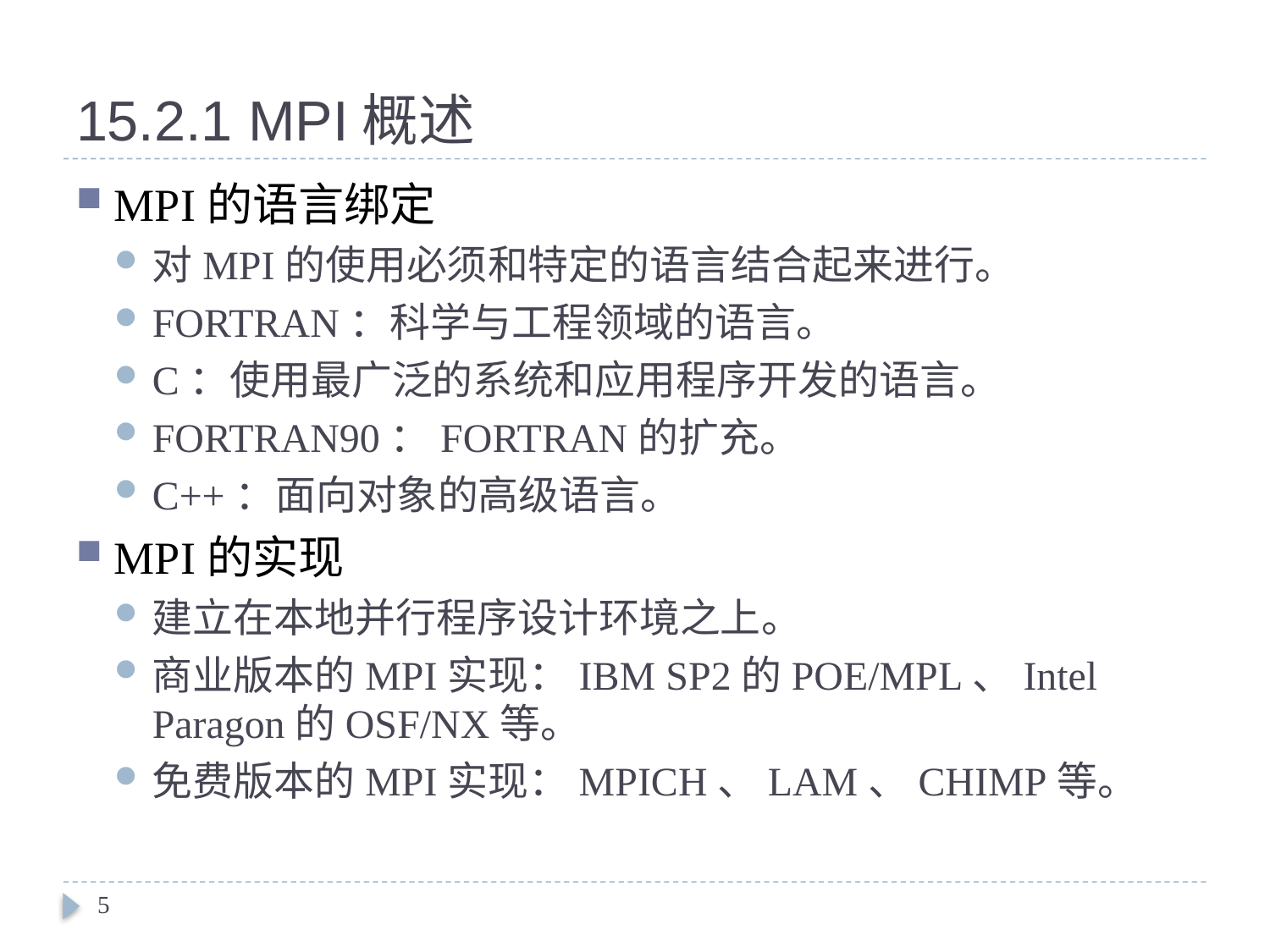

# 15.2.1 MPI概述
MPI的语言绑定
对MPI的使用必须和特定的语言结合起来进行。
FORTRAN：科学与工程领域的语言。
C：使用最广泛的系统和应用程序开发的语言。
FORTRAN90：FORTRAN的扩充。
C++：面向对象的高级语言。
MPI的实现
建立在本地并行程序设计环境之上。
商业版本的MPI实现：IBM SP2的POE/MPL、Intel Paragon的OSF/NX等。
免费版本的MPI实现：MPICH、LAM、CHIMP等。
5